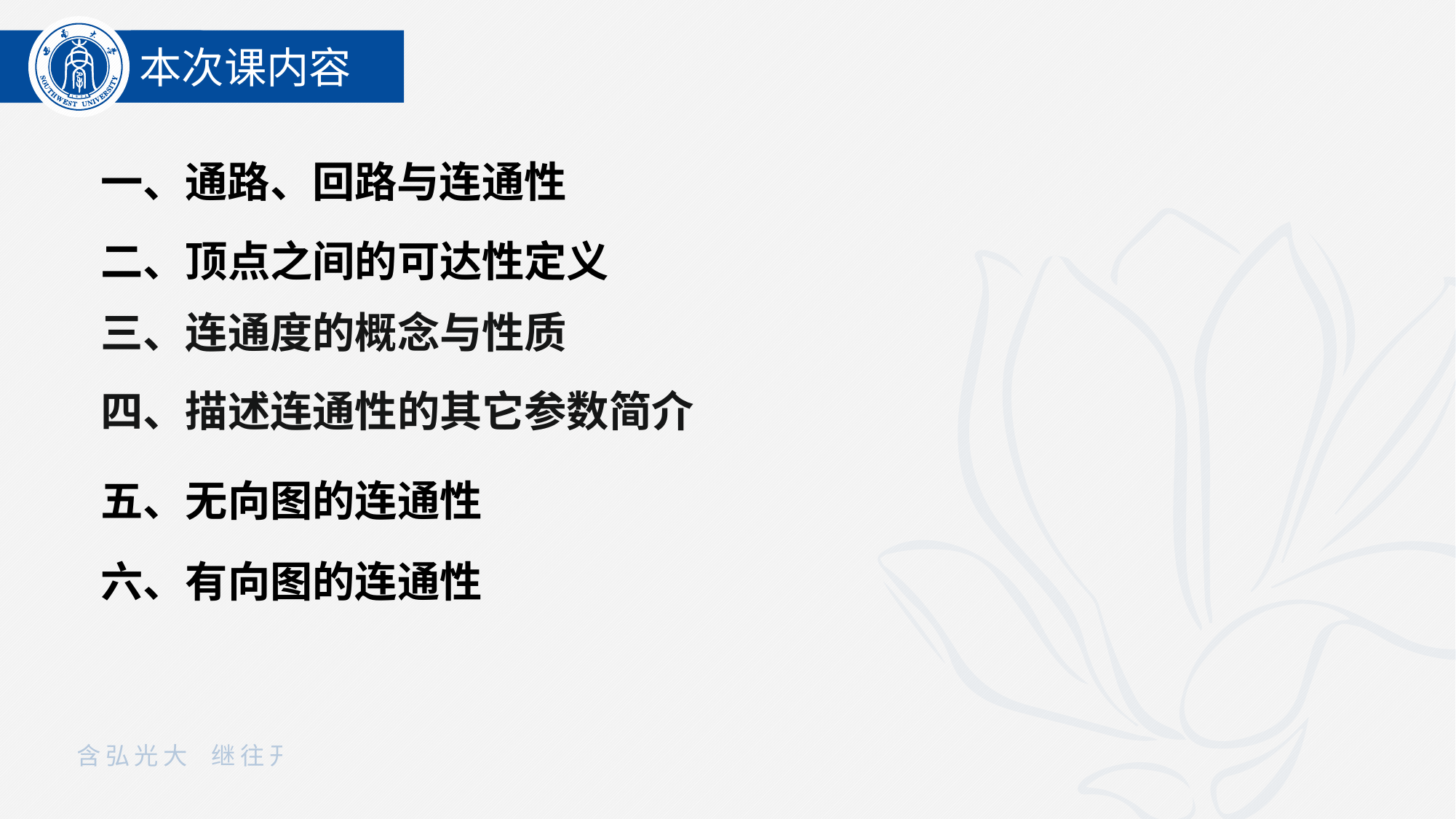

本次课内容
一、通路、回路与连通性
二、顶点之间的可达性定义
02
01
三、连通度的概念与性质
四、描述连通性的其它参数简介
五、无向图的连通性
六、有向图的连通性